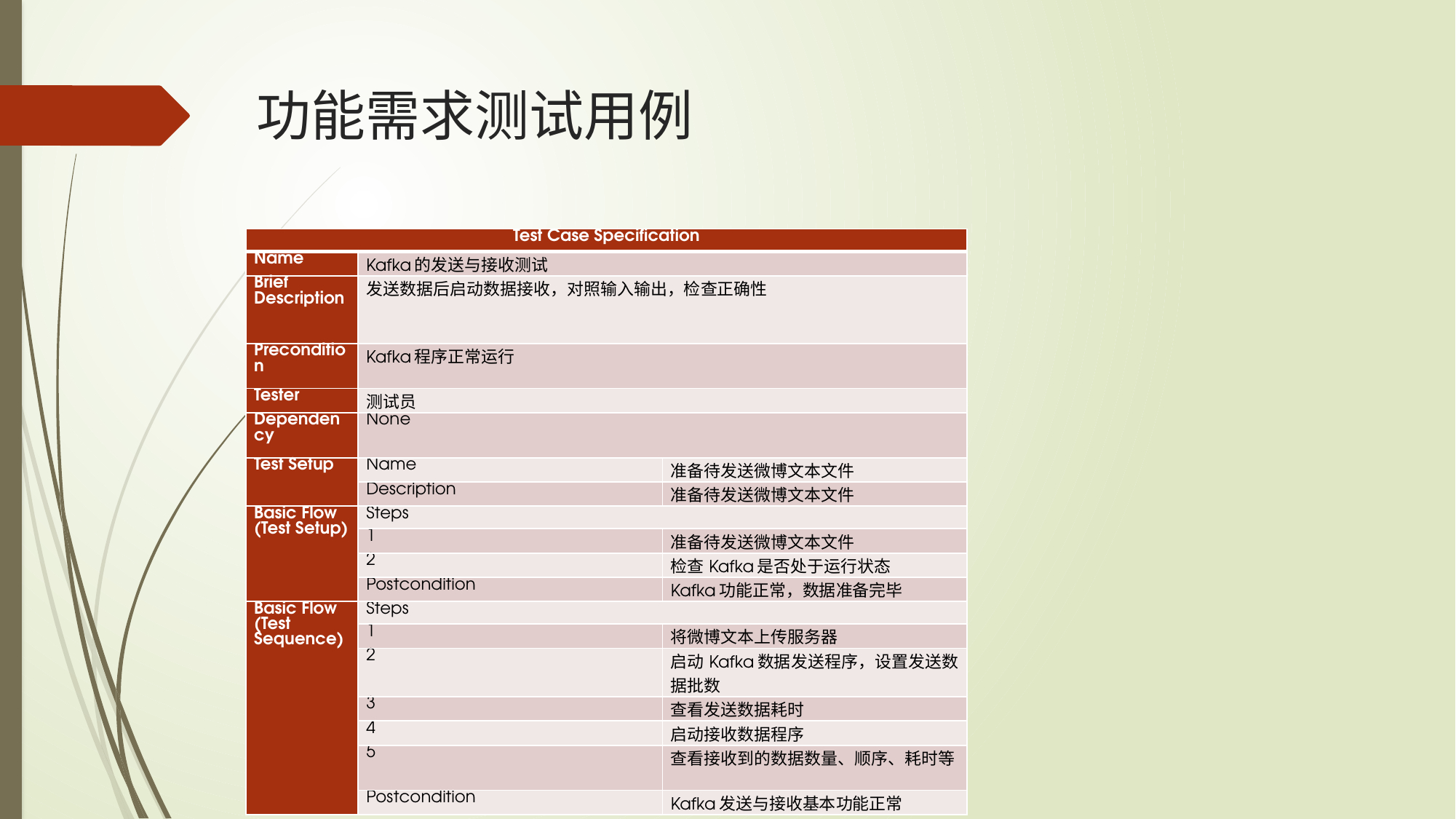

# 功能需求测试用例
| Test Case Specification |  |  |
| --- | --- | --- |
| Name | Kafka的发送与接收测试 |  |
| Brief Description | 发送数据后启动数据接收，对照输入输出，检查正确性 |  |
| Precondition | Kafka程序正常运行 |  |
| Tester | 测试员 |  |
| Dependency | None |  |
| Test Setup | Name | 准备待发送微博文本文件 |
|  | Description | 准备待发送微博文本文件 |
| Basic Flow (Test Setup) | Steps |  |
|  | 1 | 准备待发送微博文本文件 |
|  | 2 | 检查Kafka是否处于运行状态 |
|  | Postcondition | Kafka功能正常，数据准备完毕 |
| Basic Flow (Test Sequence) | Steps |  |
|  | 1 | 将微博文本上传服务器 |
|  | 2 | 启动Kafka数据发送程序，设置发送数据批数 |
|  | 3 | 查看发送数据耗时 |
|  | 4 | 启动接收数据程序 |
|  | 5 | 查看接收到的数据数量、顺序、耗时等 |
|  | Postcondition | Kafka发送与接收基本功能正常 |